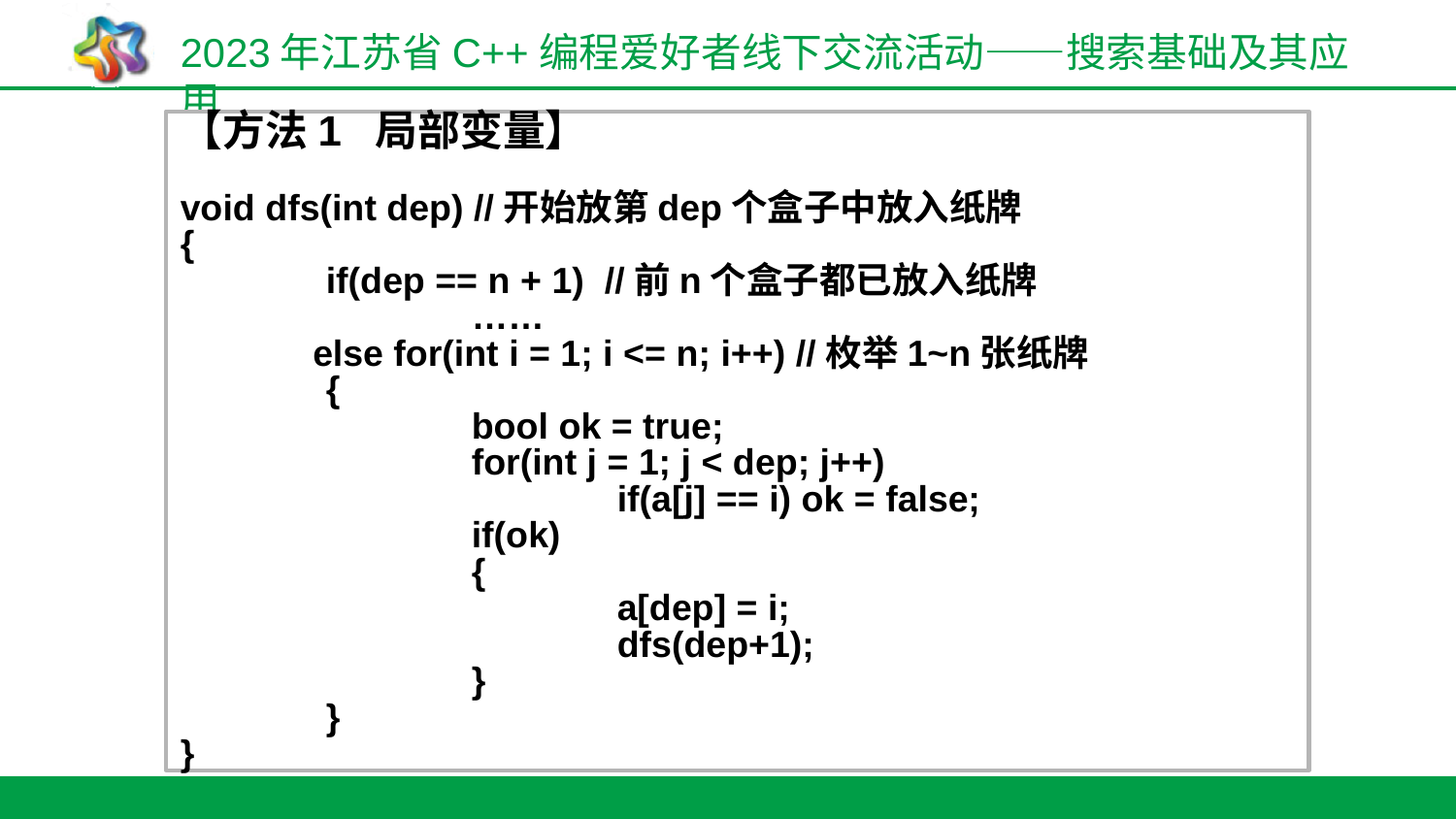

【方法1  局部变量】

void dfs(int dep) //开始放第dep个盒子中放入纸牌
{
	if(dep == n + 1)  //前n个盒子都已放入纸牌
		……
             else for(int i = 1; i <= n; i++) //枚举1~n张纸牌
	{
		bool ok = true;
		for(int j = 1; j < dep; j++)
			if(a[j] == i) ok = false;
		if(ok)
		{
			a[dep] = i;
			dfs(dep+1);
		}
	}
}